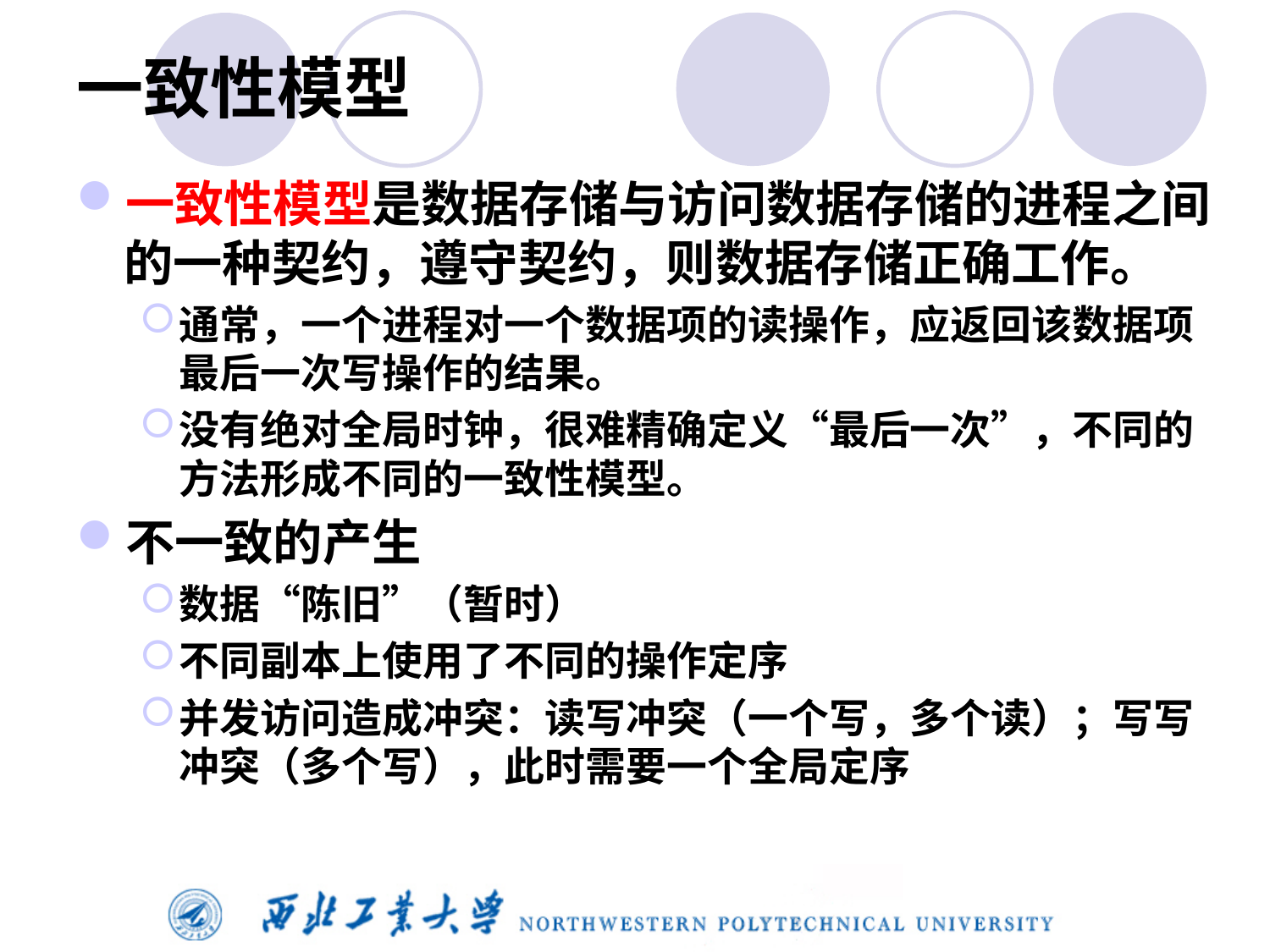

# 一致性模型
一致性模型是数据存储与访问数据存储的进程之间的一种契约，遵守契约，则数据存储正确工作。
通常，一个进程对一个数据项的读操作，应返回该数据项最后一次写操作的结果。
没有绝对全局时钟，很难精确定义“最后一次”，不同的方法形成不同的一致性模型。
不一致的产生
数据“陈旧”（暂时）
不同副本上使用了不同的操作定序
并发访问造成冲突：读写冲突（一个写，多个读）；写写冲突（多个写），此时需要一个全局定序